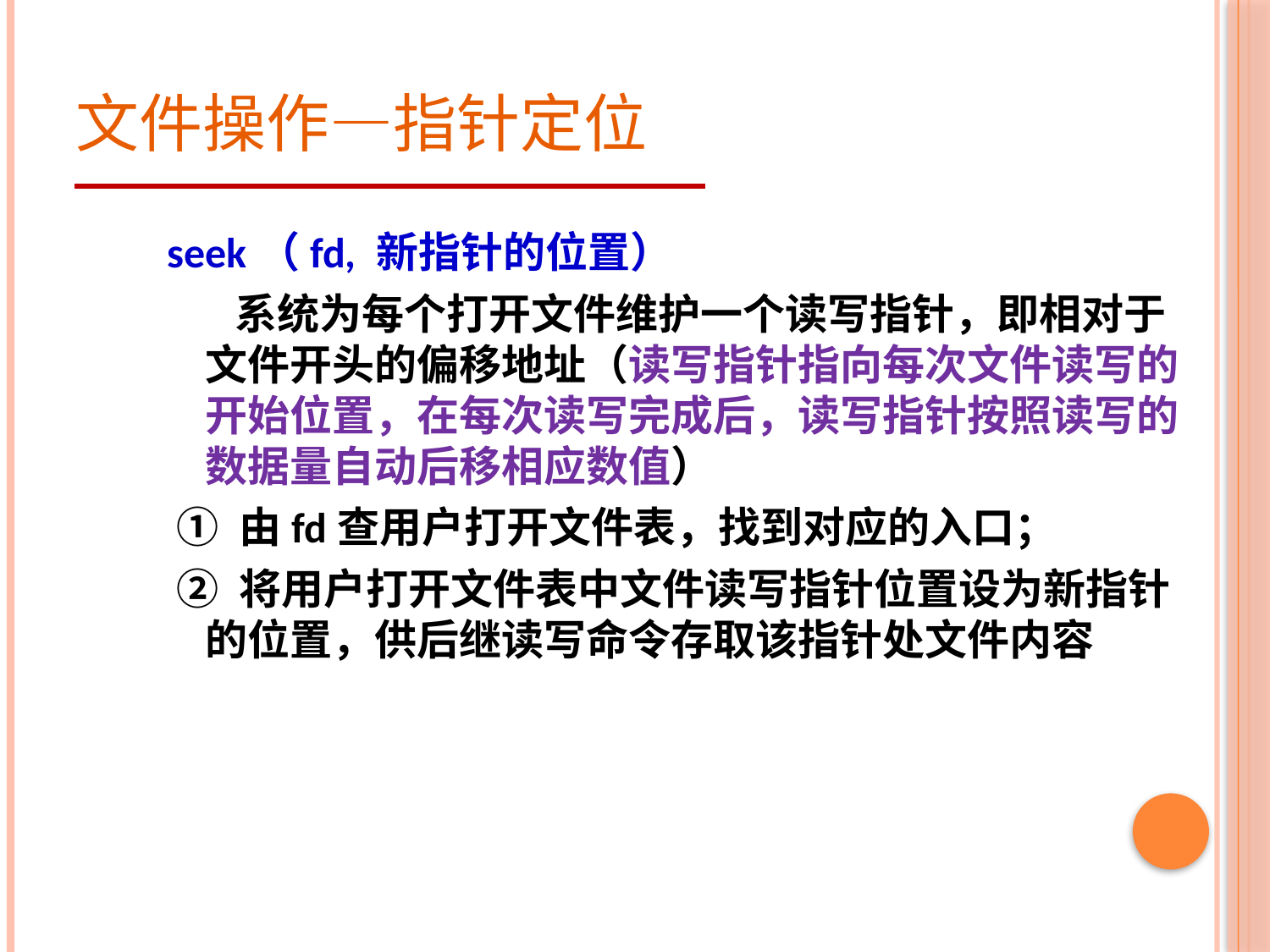

# 文件操作—指针定位
seek（fd, 新指针的位置）
      系统为每个打开文件维护一个读写指针，即相对于文件开头的偏移地址（读写指针指向每次文件读写的开始位置，在每次读写完成后，读写指针按照读写的数据量自动后移相应数值）
 ① 由fd查用户打开文件表，找到对应的入口；
 ② 将用户打开文件表中文件读写指针位置设为新指针的位置，供后继读写命令存取该指针处文件内容